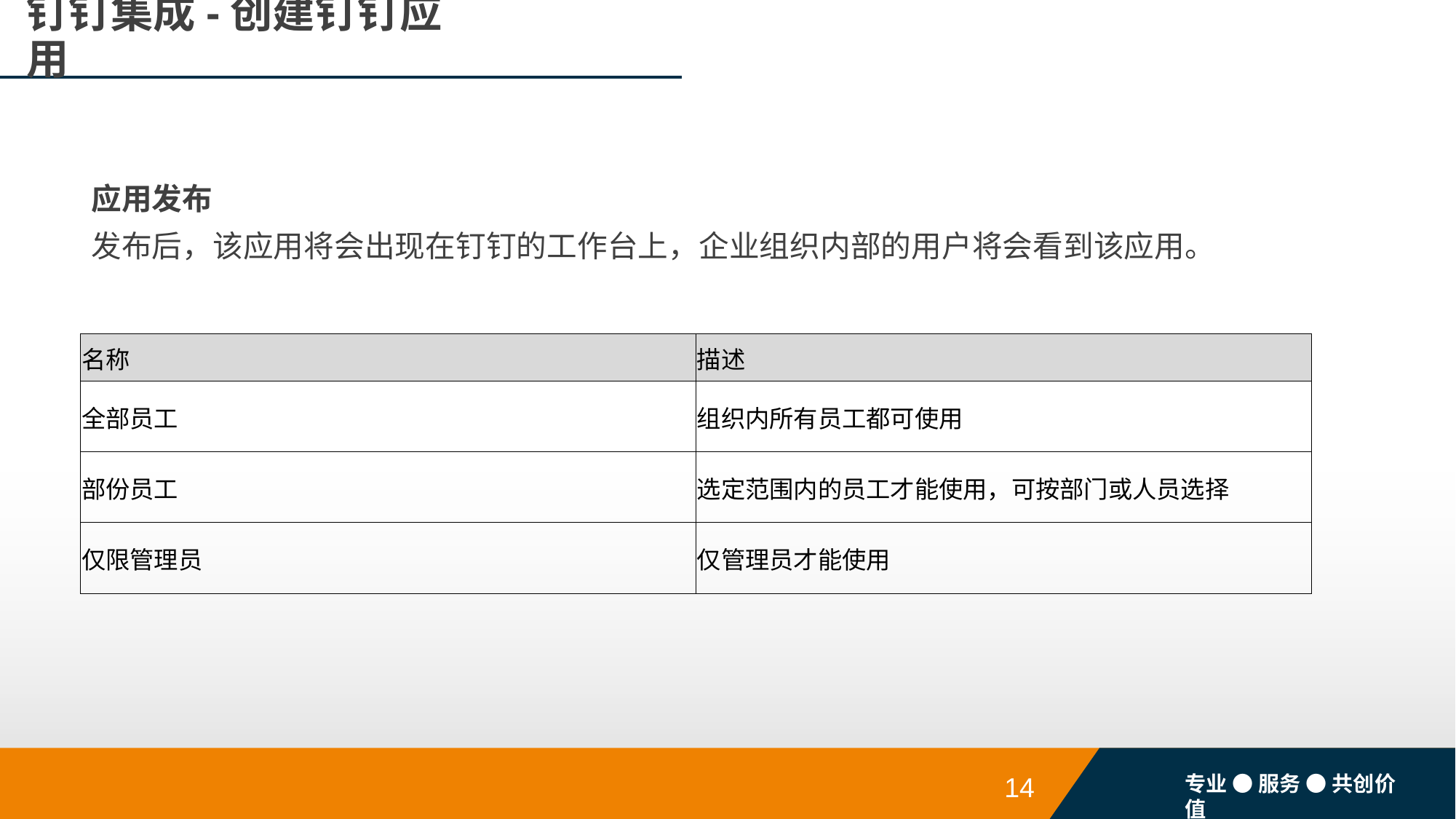

# 钉钉集成-创建钉钉应用
应用发布
发布后，该应用将会出现在钉钉的工作台上，企业组织内部的用户将会看到该应用。
| 名称 | 描述 |
| --- | --- |
| 全部员工 | 组织内所有员工都可使用 |
| 部份员工 | 选定范围内的员工才能使用，可按部门或人员选择 |
| 仅限管理员 | 仅管理员才能使用 |